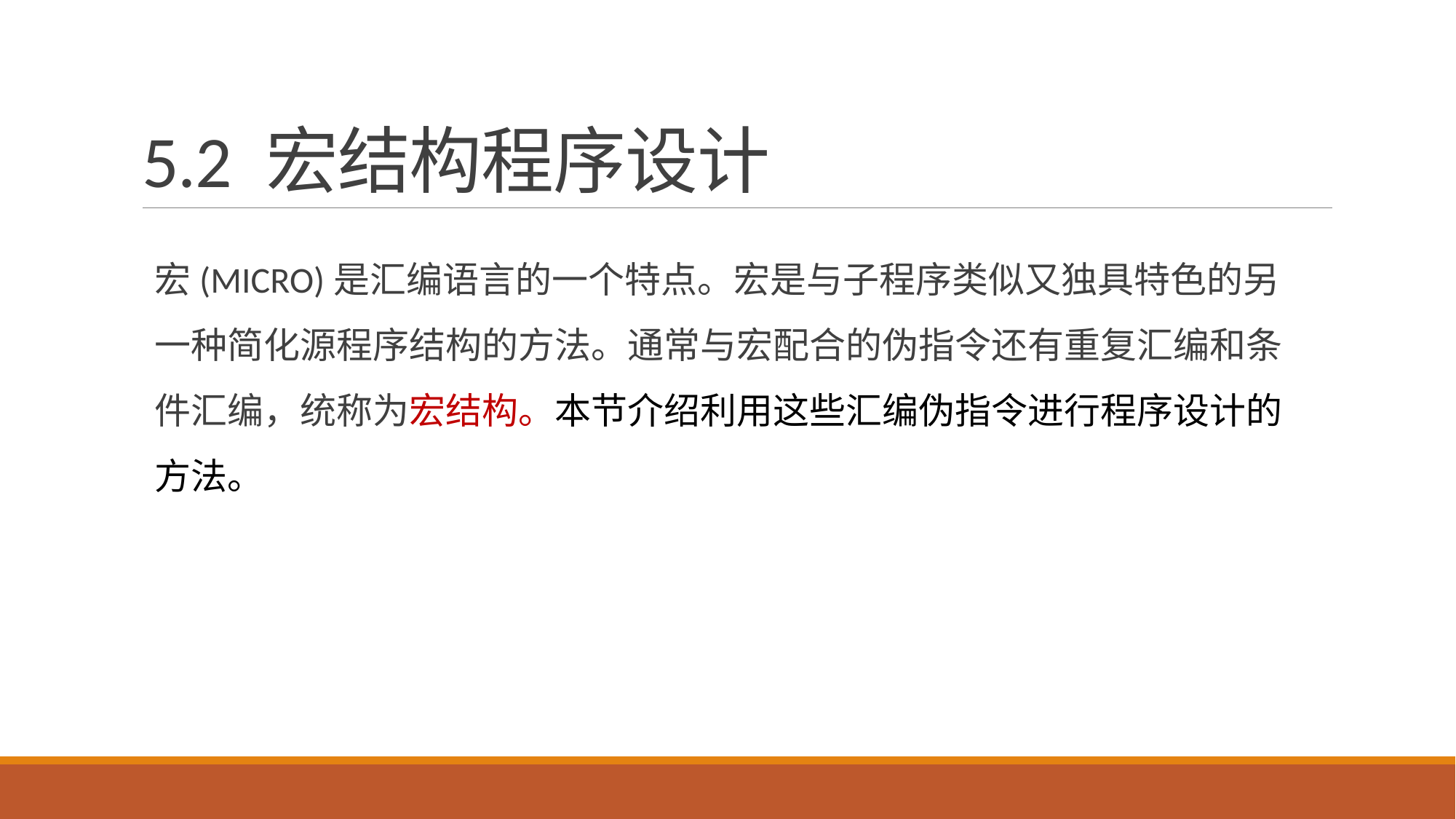

# 5.2 宏结构程序设计
宏(MICRO)是汇编语言的一个特点。宏是与子程序类似又独具特色的另一种简化源程序结构的方法。通常与宏配合的伪指令还有重复汇编和条件汇编，统称为宏结构。本节介绍利用这些汇编伪指令进行程序设计的方法。